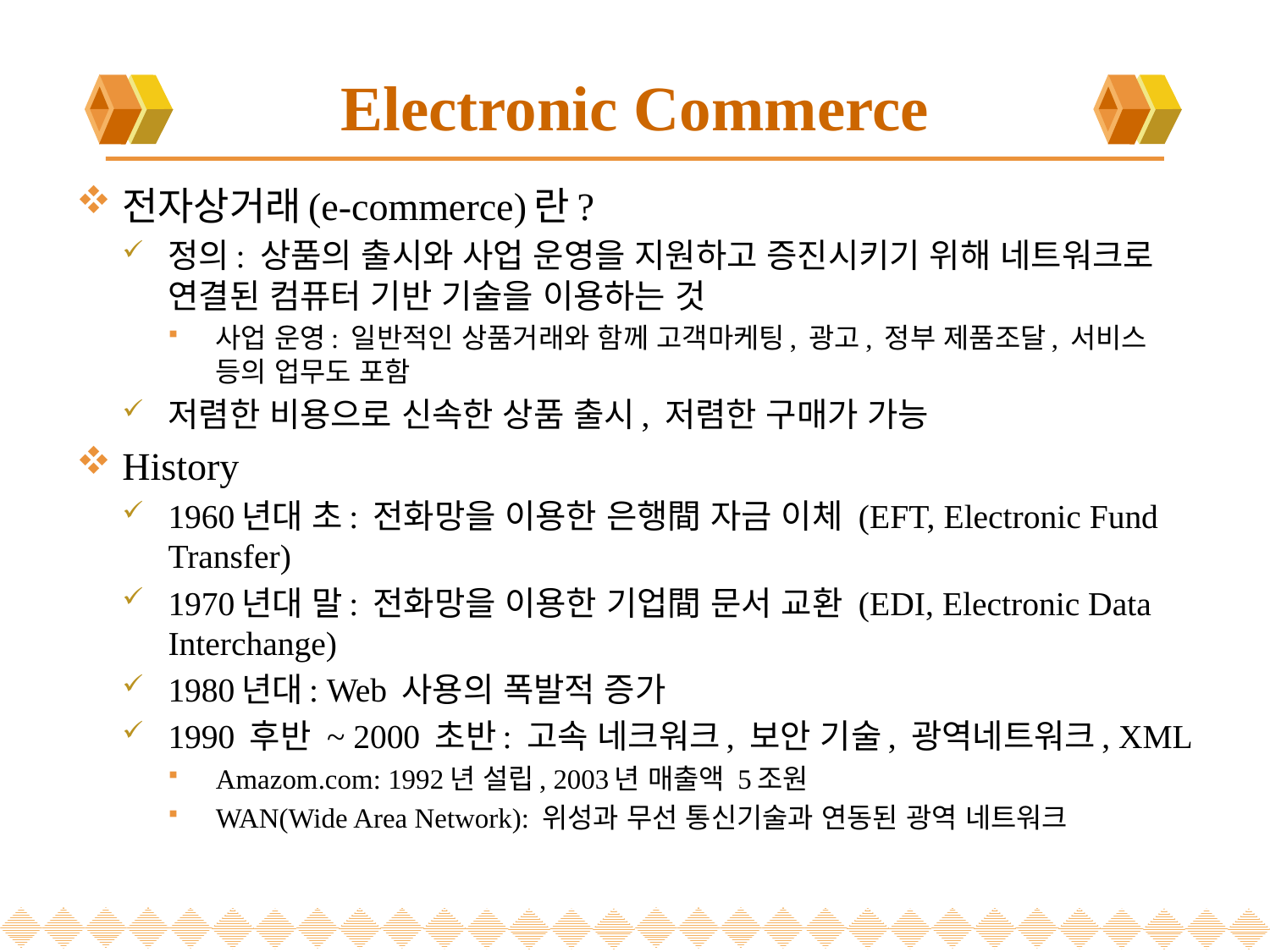

# Electronic Commerce
전자상거래(e-commerce)란?
정의: 상품의 출시와 사업 운영을 지원하고 증진시키기 위해 네트워크로 연결된 컴퓨터 기반 기술을 이용하는 것
사업 운영: 일반적인 상품거래와 함께 고객마케팅, 광고, 정부 제품조달, 서비스 등의 업무도 포함
저렴한 비용으로 신속한 상품 출시, 저렴한 구매가 가능
History
1960년대 초: 전화망을 이용한 은행間 자금 이체 (EFT, Electronic Fund Transfer)
1970년대 말: 전화망을 이용한 기업間 문서 교환 (EDI, Electronic Data Interchange)
1980년대: Web 사용의 폭발적 증가
1990 후반 ~ 2000 초반: 고속 네크워크, 보안 기술, 광역네트워크, XML
Amazom.com: 1992년 설립, 2003년 매출액 5조원
WAN(Wide Area Network): 위성과 무선 통신기술과 연동된 광역 네트워크